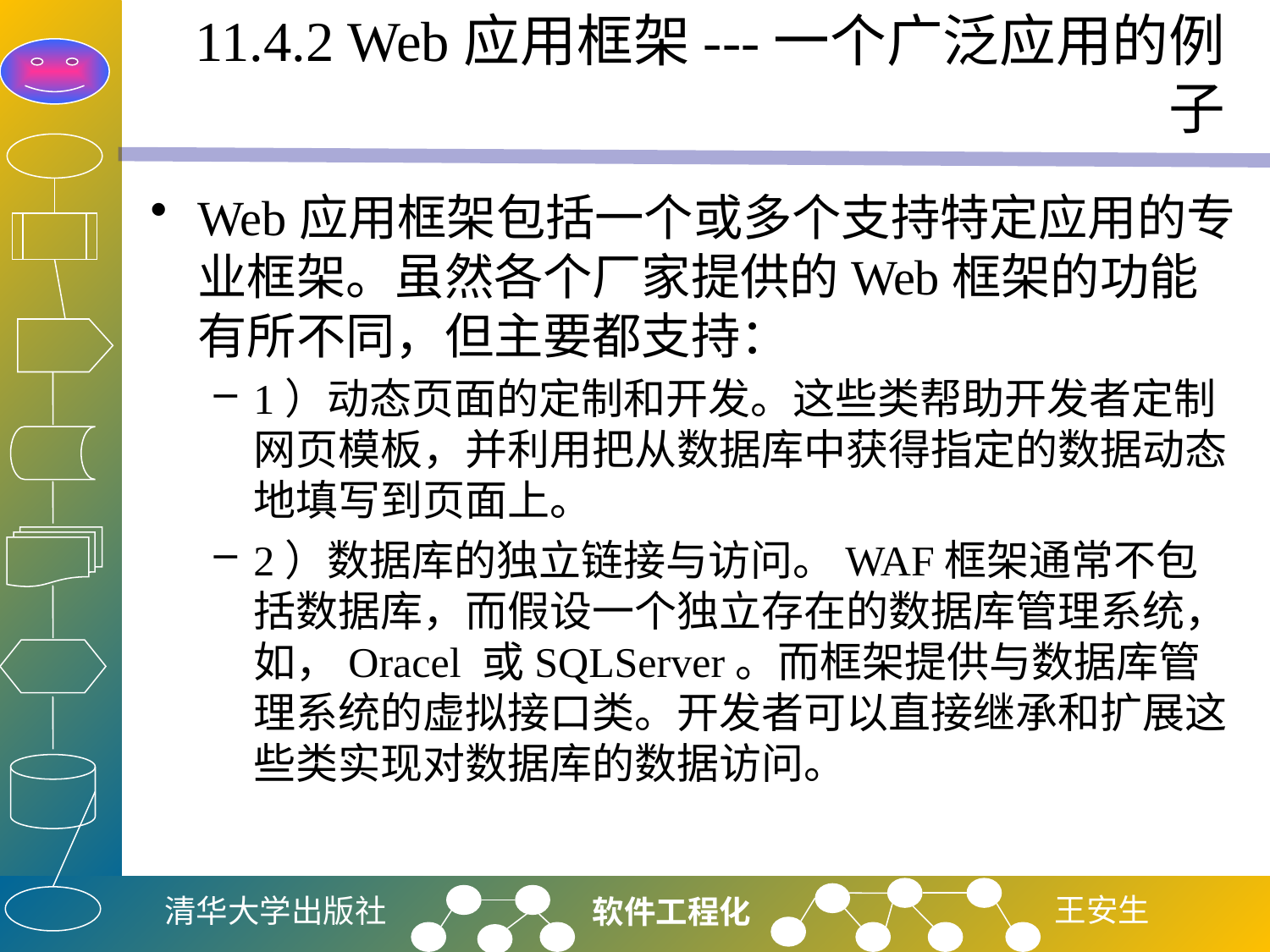

# 11.4.2 Web应用框架---一个广泛应用的例子
Web应用框架包括一个或多个支持特定应用的专业框架。虽然各个厂家提供的Web框架的功能有所不同，但主要都支持：
1）动态页面的定制和开发。这些类帮助开发者定制网页模板，并利用把从数据库中获得指定的数据动态地填写到页面上。
2）数据库的独立链接与访问。WAF框架通常不包括数据库，而假设一个独立存在的数据库管理系统，如，Oracel 或SQLServer。而框架提供与数据库管理系统的虚拟接口类。开发者可以直接继承和扩展这些类实现对数据库的数据访问。